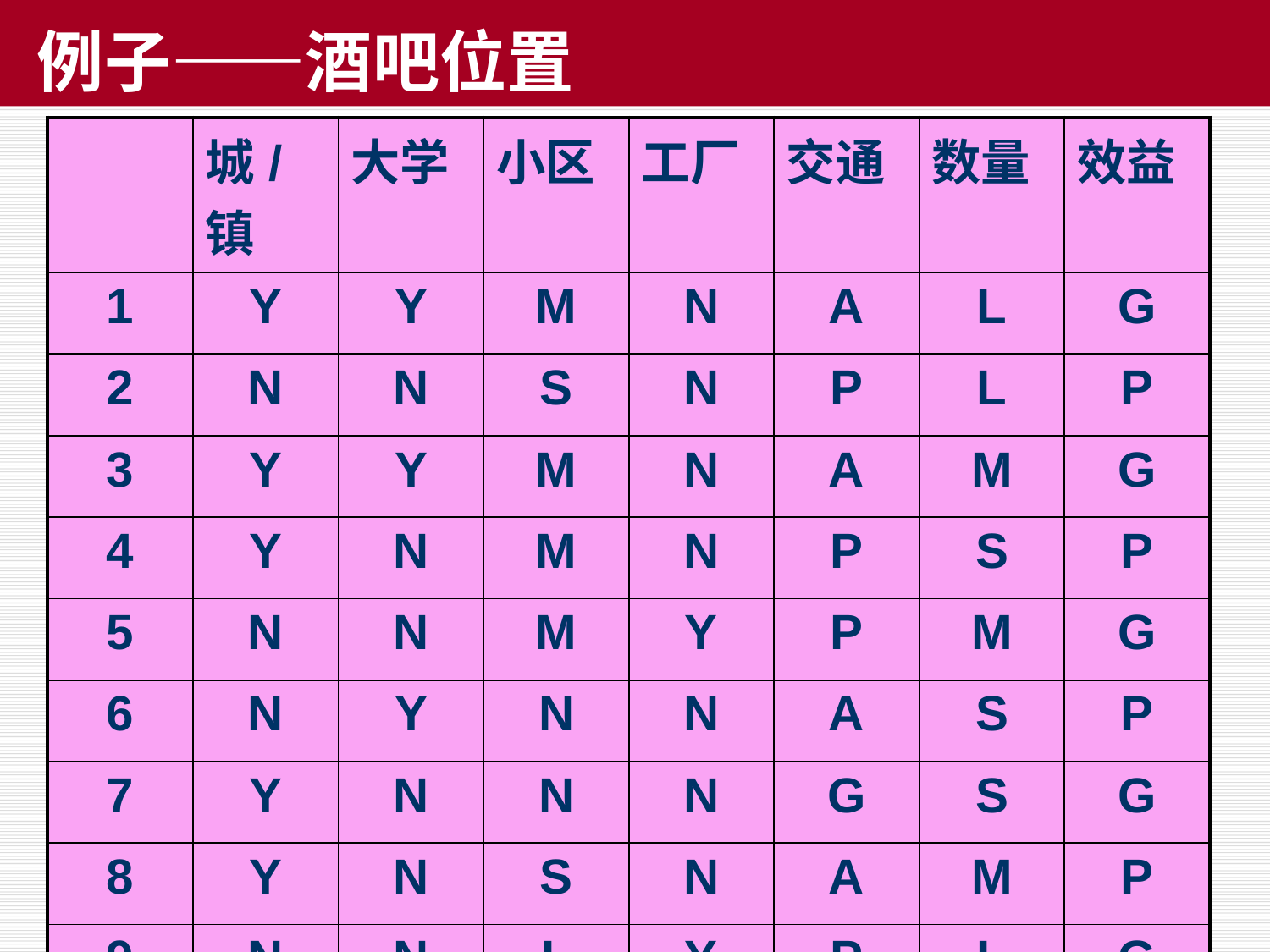

# 例子——酒吧位置
|  | 城/镇 | 大学 | 小区 | 工厂 | 交通 | 数量 | 效益 |
| --- | --- | --- | --- | --- | --- | --- | --- |
| 1 | Y | Y | M | N | A | L | G |
| 2 | N | N | S | N | P | L | P |
| 3 | Y | Y | M | N | A | M | G |
| 4 | Y | N | M | N | P | S | P |
| 5 | N | N | M | Y | P | M | G |
| 6 | N | Y | N | N | A | S | P |
| 7 | Y | N | N | N | G | S | G |
| 8 | Y | N | S | N | A | M | P |
| 9 | N | N | L | Y | P | L | G |